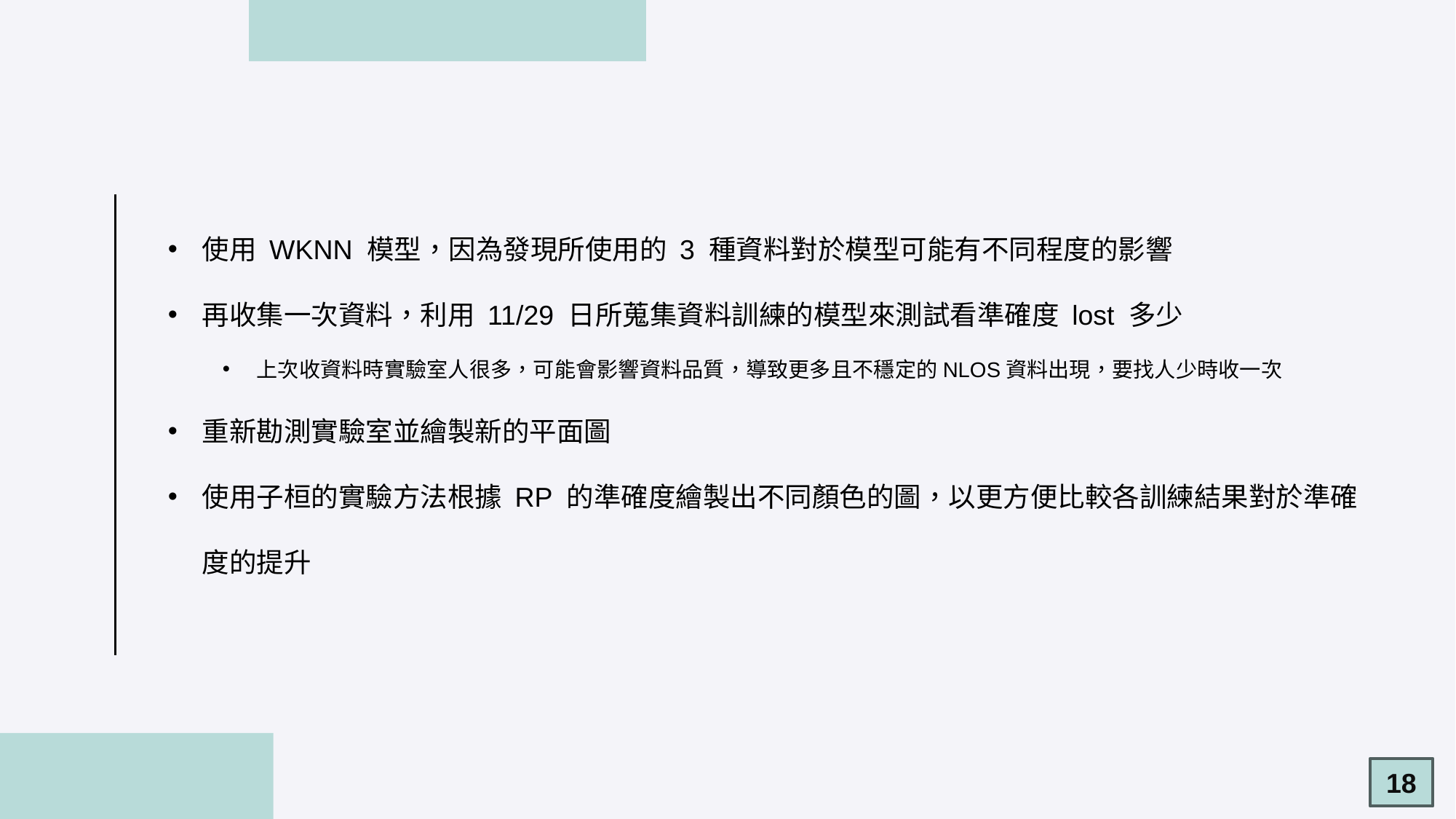

使用 WKNN 模型，因為發現所使用的 3 種資料對於模型可能有不同程度的影響
再收集一次資料，利用 11/29 日所蒐集資料訓練的模型來測試看準確度 lost 多少
上次收資料時實驗室人很多，可能會影響資料品質，導致更多且不穩定的NLOS資料出現，要找人少時收一次
重新勘測實驗室並繪製新的平面圖
使用子桓的實驗方法根據 RP 的準確度繪製出不同顏色的圖，以更方便比較各訓練結果對於準確度的提升

18